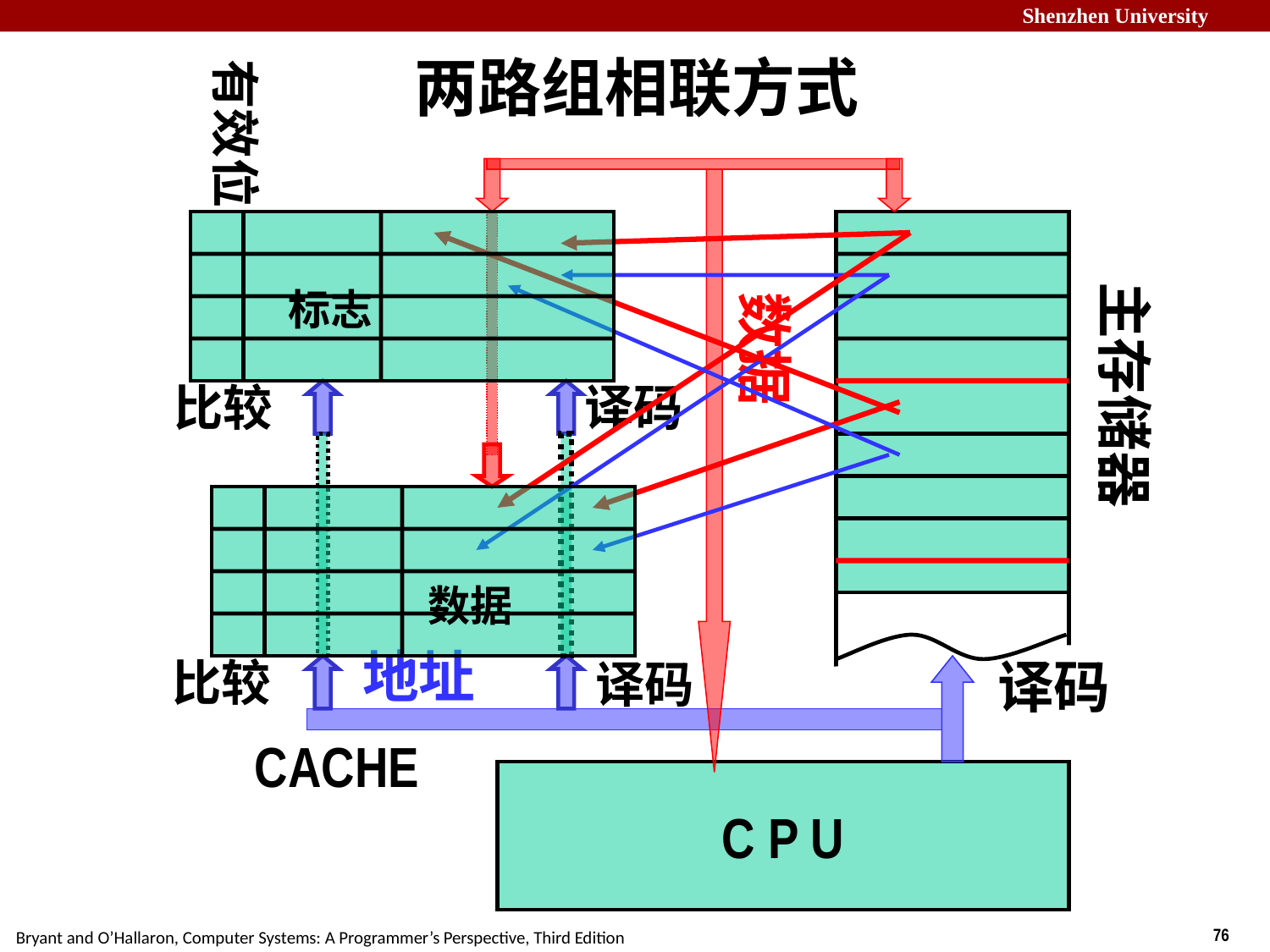

# 两路组相联方式
有效位

标志

主存储器

数据
比较
译码
地址
比较
译码
译码

数据
CACHE
C P U